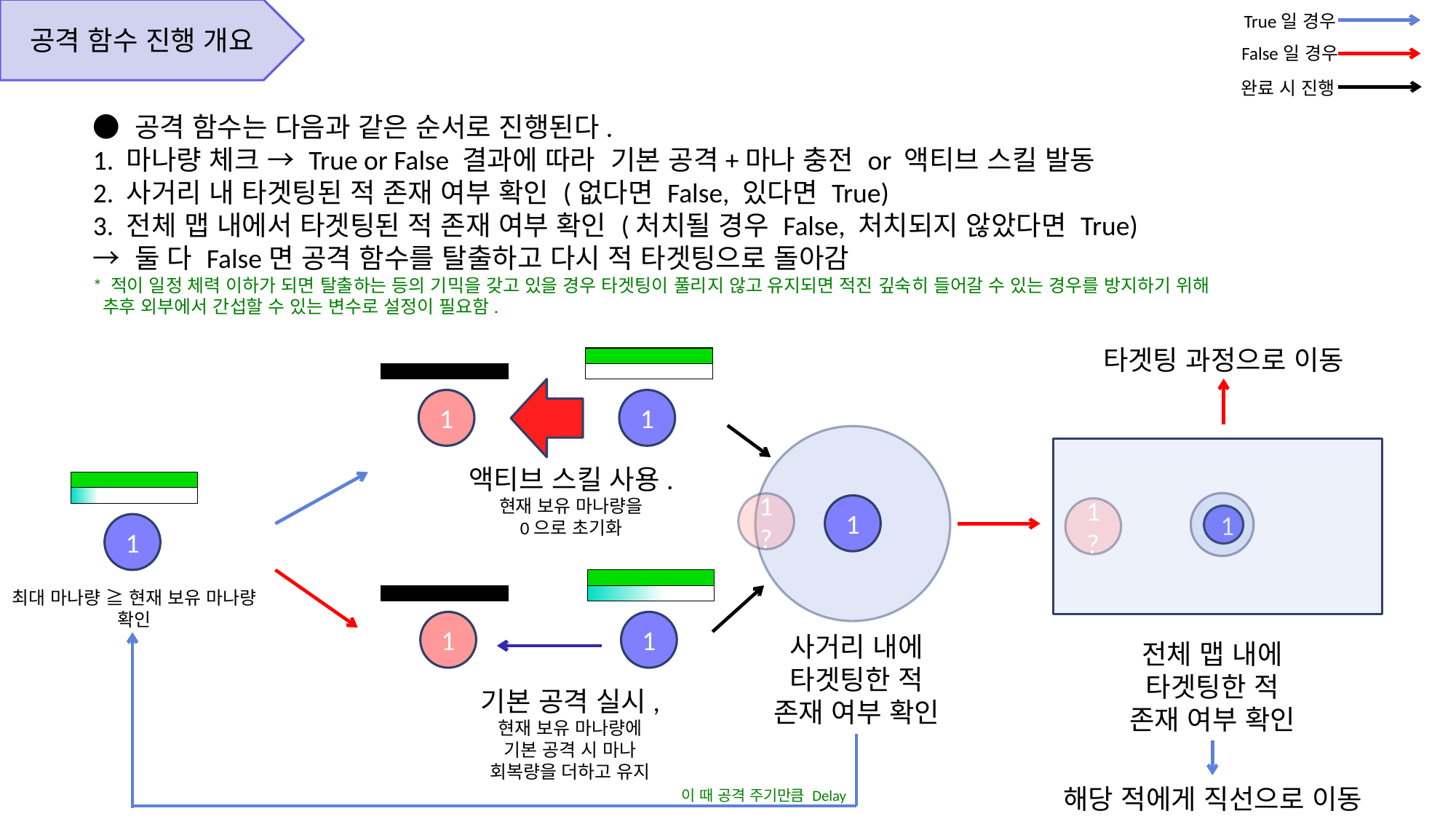

공격 함수 진행 개요
True일 경우
False일 경우
완료 시 진행
● 공격 함수는 다음과 같은 순서로 진행된다.
1. 마나량 체크 → True or False 결과에 따라  기본 공격+마나 충전 or 액티브 스킬 발동
2. 사거리 내 타겟팅된 적 존재 여부 확인 (없다면 False, 있다면 True)
3. 전체 맵 내에서 타겟팅된 적 존재 여부 확인 (처치될 경우 False, 처치되지 않았다면 True)
→ 둘 다 False면 공격 함수를 탈출하고 다시 적 타겟팅으로 돌아감
* 적이 일정 체력 이하가 되면 탈출하는 등의 기믹을 갖고 있을 경우 타겟팅이 풀리지 않고 유지되면 적진 깊숙히 들어갈 수 있는 경우를 방지하기 위해
 추후 외부에서 간섭할 수 있는 변수로 설정이 필요함.
타겟팅 과정으로 이동

1
1

액티브 스킬 사용.
현재 보유 마나량을
0으로 초기화

1?
1
1?
1
1

최대 마나량 ≧ 현재 보유 마나량
확인

1
1
사거리 내에
타겟팅한 적
존재 여부 확인
전체 맵 내에
타겟팅한 적
존재 여부 확인
기본 공격 실시,
현재 보유 마나량에
기본 공격 시 마나
회복량을 더하고 유지
해당 적에게 직선으로 이동
이 때 공격 주기만큼 Delay